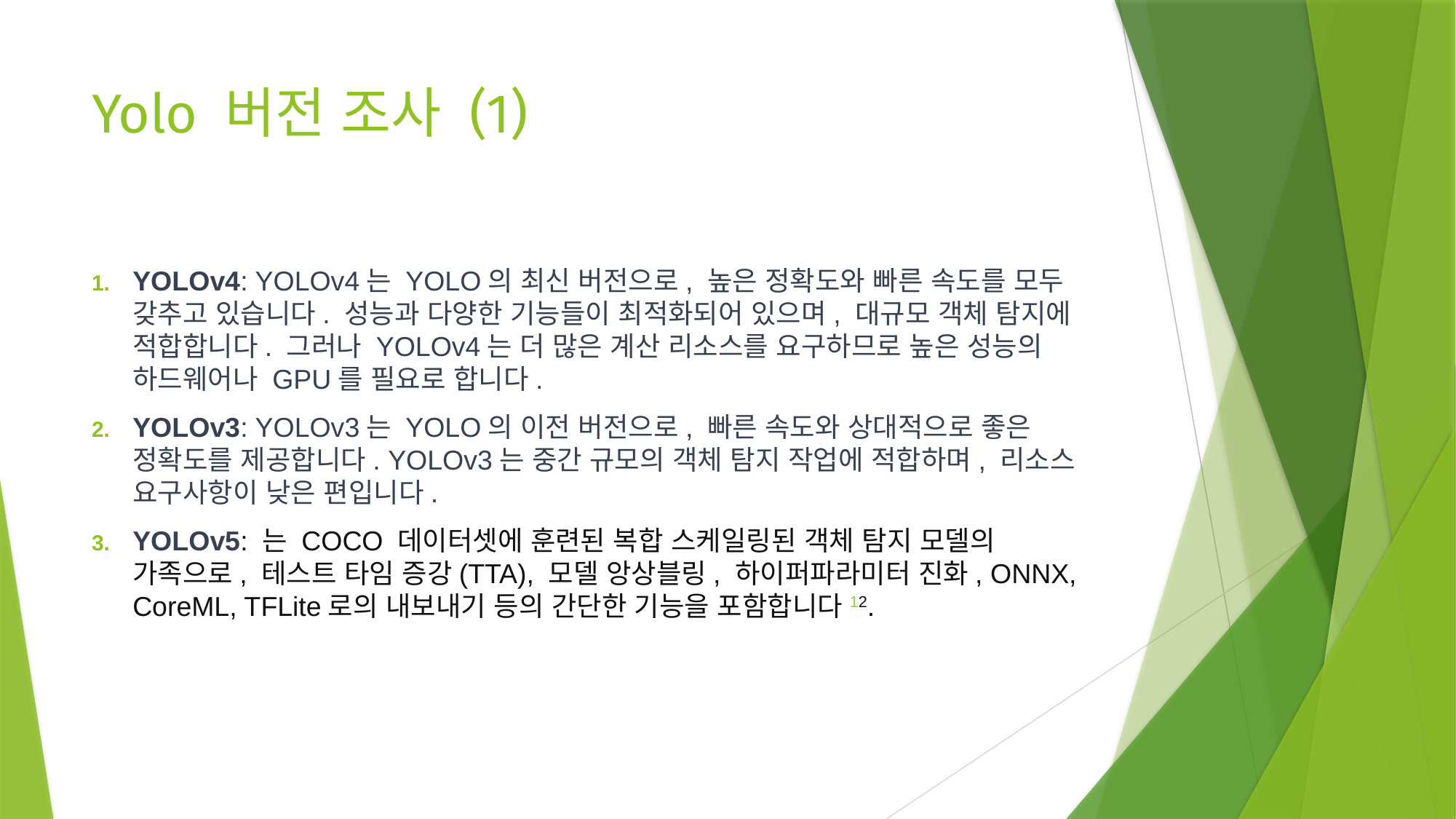

# Yolo 버전 조사 (1)
YOLOv4: YOLOv4는 YOLO의 최신 버전으로, 높은 정확도와 빠른 속도를 모두 갖추고 있습니다. 성능과 다양한 기능들이 최적화되어 있으며, 대규모 객체 탐지에 적합합니다. 그러나 YOLOv4는 더 많은 계산 리소스를 요구하므로 높은 성능의 하드웨어나 GPU를 필요로 합니다.
YOLOv3: YOLOv3는 YOLO의 이전 버전으로, 빠른 속도와 상대적으로 좋은 정확도를 제공합니다. YOLOv3는 중간 규모의 객체 탐지 작업에 적합하며, 리소스 요구사항이 낮은 편입니다.
YOLOv5: 는 COCO 데이터셋에 훈련된 복합 스케일링된 객체 탐지 모델의 가족으로, 테스트 타임 증강(TTA), 모델 앙상블링, 하이퍼파라미터 진화, ONNX, CoreML, TFLite로의 내보내기 등의 간단한 기능을 포함합니다12.